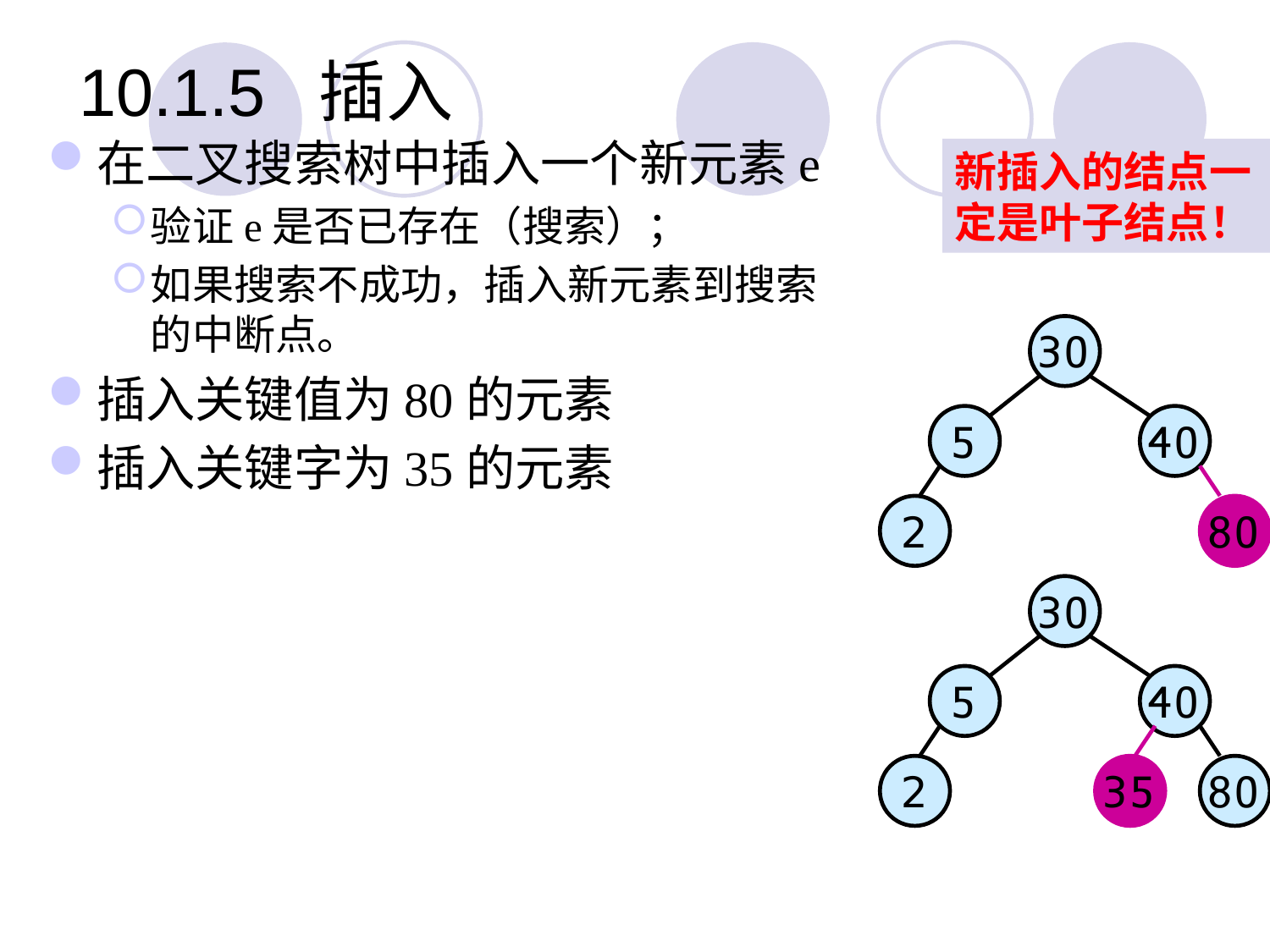

10.1.5  插入
10

在二叉搜索树中插入一个新元素e
验证e是否已存在（搜索）；
如果搜索不成功，插入新元素到搜索的中断点。
插入关键值为80的元素
插入关键字为35的元素

新插入的结点一定是叶子结点！
30

5
40

2
80
30

5
40

2
35
80